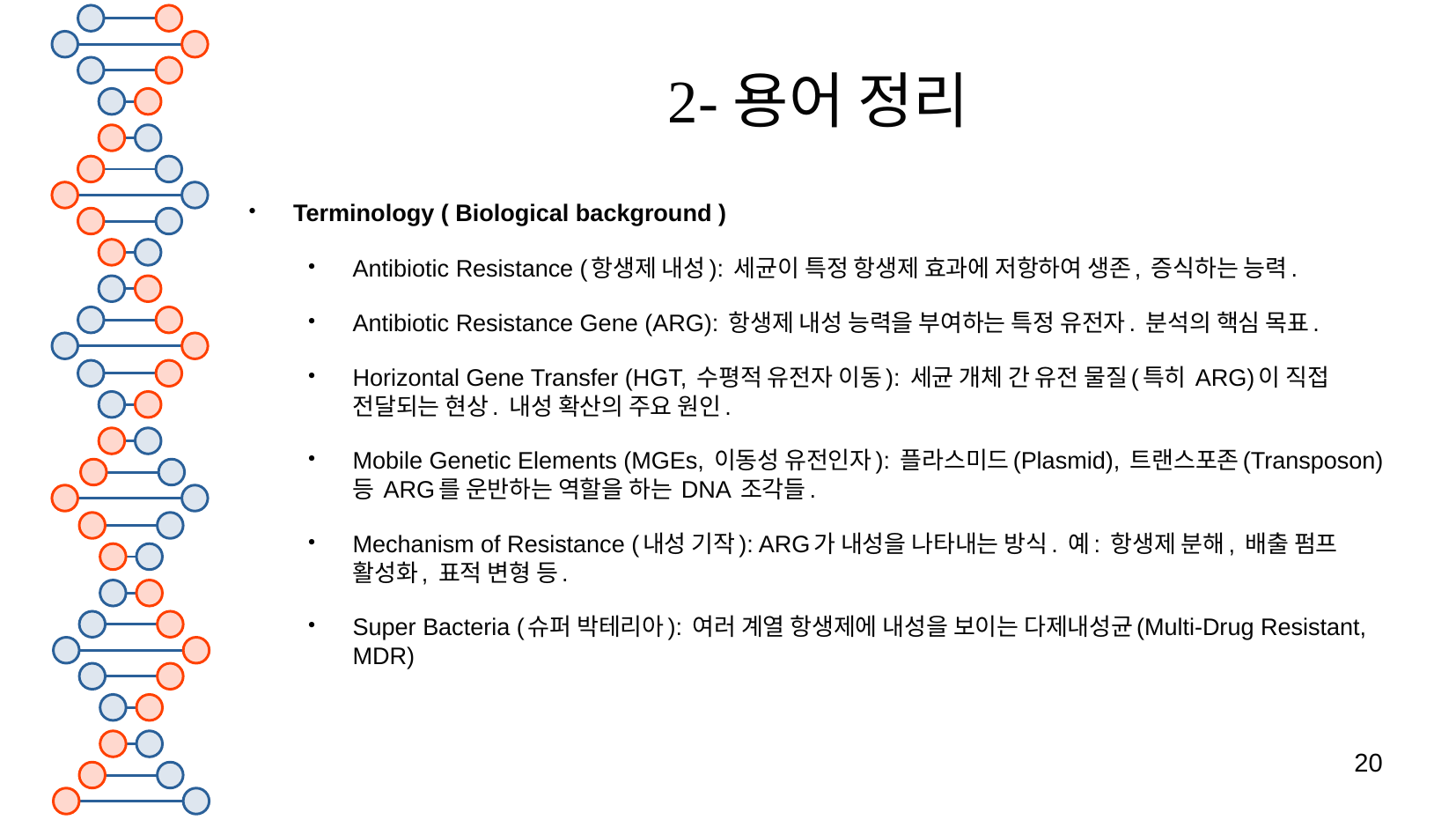

# 2-용어 정리
Terminology ( Biological background )
Antibiotic Resistance (항생제 내성): 세균이 특정 항생제 효과에 저항하여 생존, 증식하는 능력.
Antibiotic Resistance Gene (ARG): 항생제 내성 능력을 부여하는 특정 유전자. 분석의 핵심 목표.
Horizontal Gene Transfer (HGT, 수평적 유전자 이동): 세균 개체 간 유전 물질(특히 ARG)이 직접 전달되는 현상. 내성 확산의 주요 원인.
Mobile Genetic Elements (MGEs, 이동성 유전인자): 플라스미드(Plasmid), 트랜스포존(Transposon) 등 ARG를 운반하는 역할을 하는 DNA 조각들.
Mechanism of Resistance (내성 기작): ARG가 내성을 나타내는 방식. 예: 항생제 분해, 배출 펌프 활성화, 표적 변형 등.
Super Bacteria (슈퍼 박테리아): 여러 계열 항생제에 내성을 보이는 다제내성균(Multi-Drug Resistant, MDR)
20